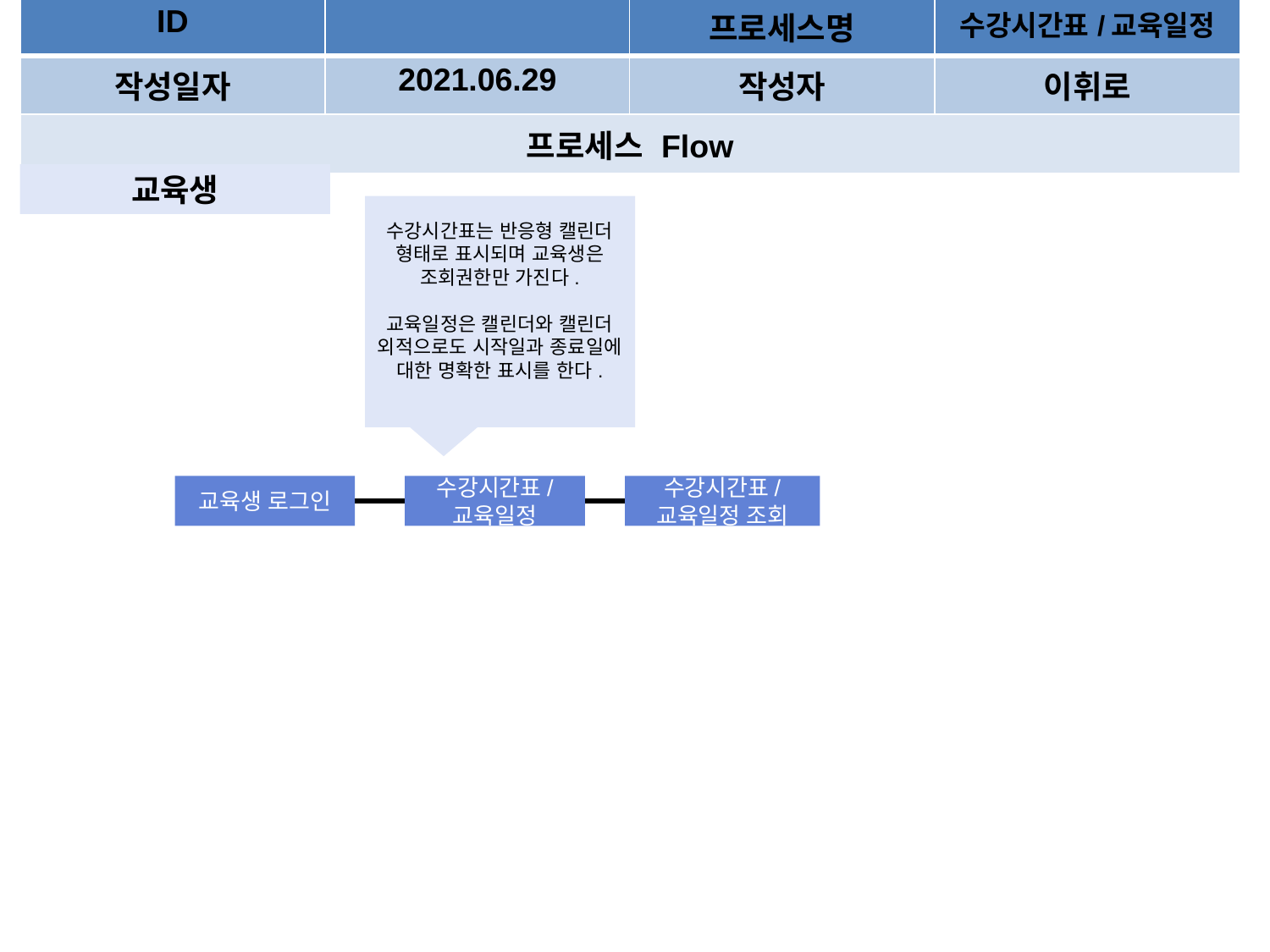

| ID |  |  | 프로세스명 | 수강시간표/교육일정 |
| --- | --- | --- | --- | --- |
| 작성일자 |  | 2021.06.29 | 작성자 | 이휘로 |
| 프로세스 Flow |  |  |  |  |
교육생
수강시간표는 반응형 캘린더 형태로 표시되며 교육생은 조회권한만 가진다.

교육일정은 캘린더와 캘린더 외적으로도 시작일과 종료일에 대한 명확한 표시를 한다.

교육생 로그인
수강시간표/
교육일정
수강시간표/
교육일정 조회